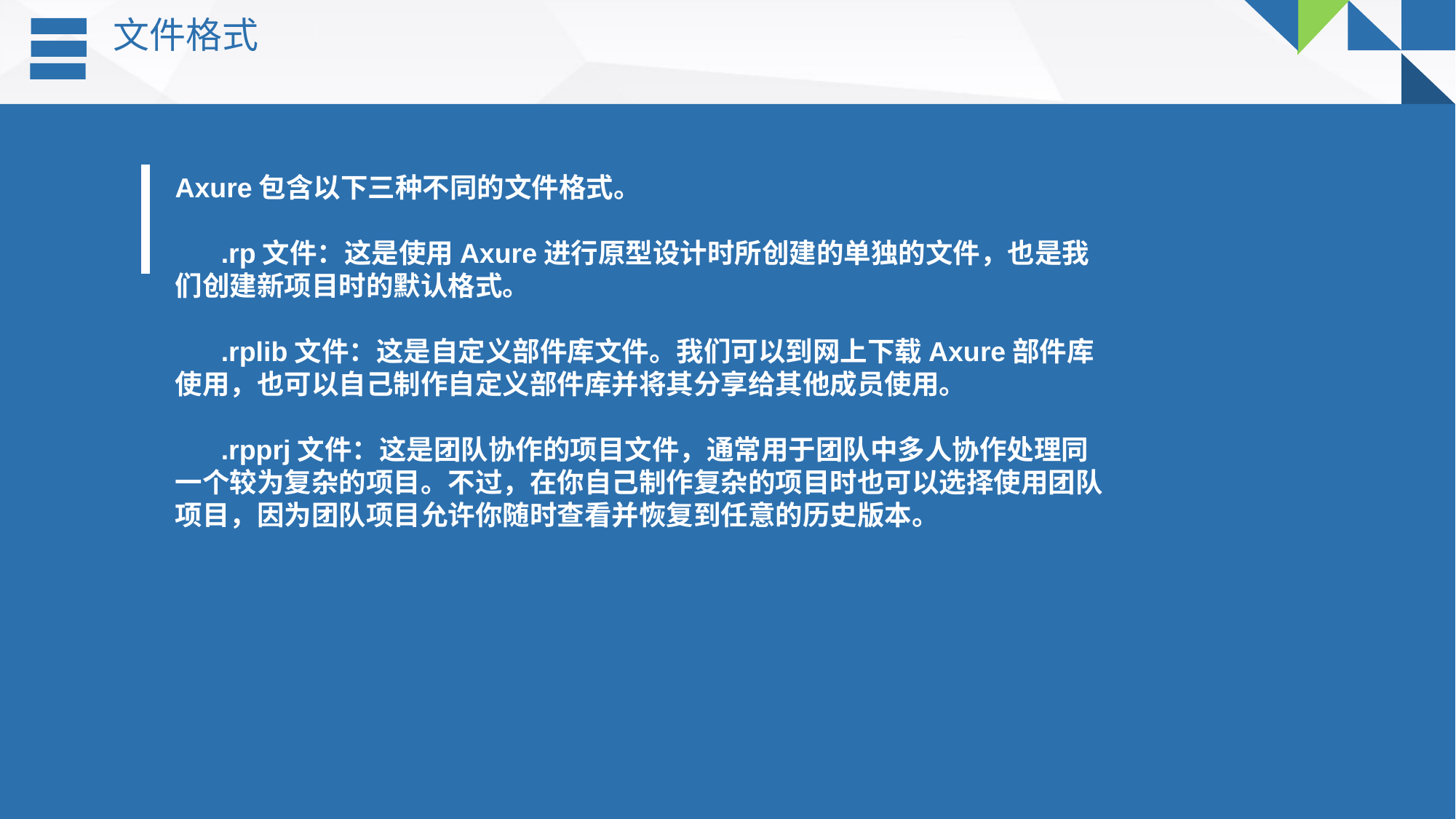

文件格式

Axure包含以下三种不同的文件格式。

      .rp文件：这是使用Axure进行原型设计时所创建的单独的文件，也是我们创建新项目时的默认格式。

      .rplib文件：这是自定义部件库文件。我们可以到网上下载Axure部件库使用，也可以自己制作自定义部件库并将其分享给其他成员使用。

      .rpprj文件：这是团队协作的项目文件，通常用于团队中多人协作处理同一个较为复杂的项目。不过，在你自己制作复杂的项目时也可以选择使用团队项目，因为团队项目允许你随时查看并恢复到任意的历史版本。